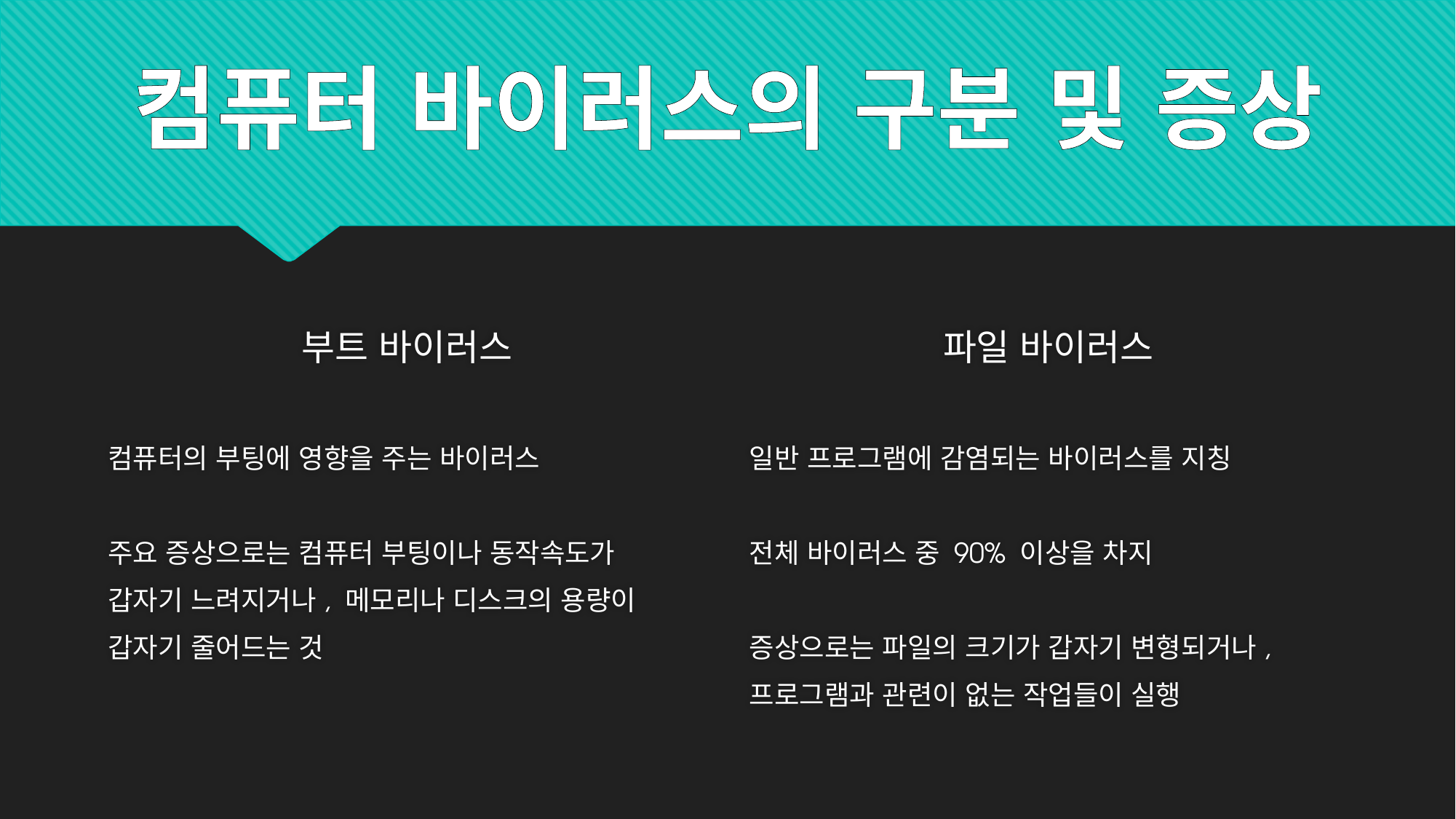

컴퓨터 바이러스의 구분 및 증상
부트 바이러스
파일 바이러스

컴퓨터의 부팅에 영향을 주는 바이러스

주요 증상으로는 컴퓨터 부팅이나 동작속도가
갑자기 느려지거나, 메모리나 디스크의 용량이
갑자기 줄어드는 것

일반 프로그램에 감염되는 바이러스를 지칭

전체 바이러스 중 90% 이상을 차지

증상으로는 파일의 크기가 갑자기 변형되거나,
프로그램과 관련이 없는 작업들이 실행